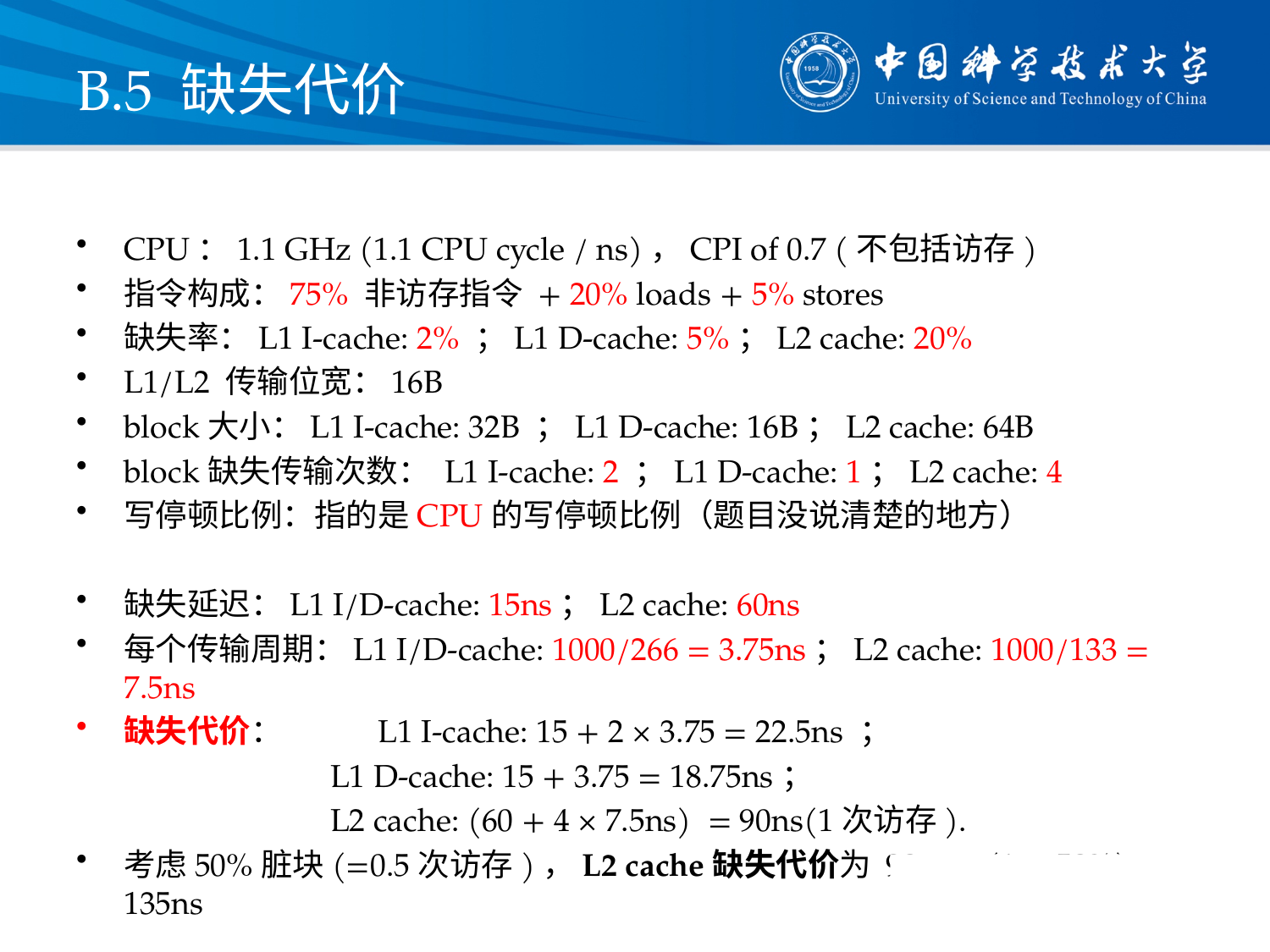

# B.5 缺失代价
CPU：1.1 GHz (1.1 CPU cycle / ns)，CPI of 0.7 (不包括访存)
指令构成：75% 非访存指令 + 20% loads + 5% stores
缺失率：L1 I-cache: 2% ；L1 D-cache: 5%；L2 cache: 20%
L1/L2 传输位宽：16B
block大小：L1 I-cache: 32B ；L1 D-cache: 16B；L2 cache: 64B
block缺失传输次数： L1 I-cache: 2 ；L1 D-cache: 1；L2 cache: 4
写停顿比例：指的是CPU的写停顿比例（题目没说清楚的地方）

缺失延迟：L1 I/D-cache: 15ns；L2 cache: 60ns
每个传输周期：L1 I/D-cache: 1000/266 = 3.75ns；L2 cache: 1000/133 = 7.5ns
缺失代价：	L1 I-cache: 15 + 2 × 3.75 = 22.5ns ；
		L1 D-cache: 15 + 3.75 = 18.75ns；
		L2 cache: (60 + 4 × 7.5ns)  = 90ns(1次访存).
考虑50%脏块(=0.5次访存)，L2 cache缺失代价为 90ns × (1 + 50%) = 135ns